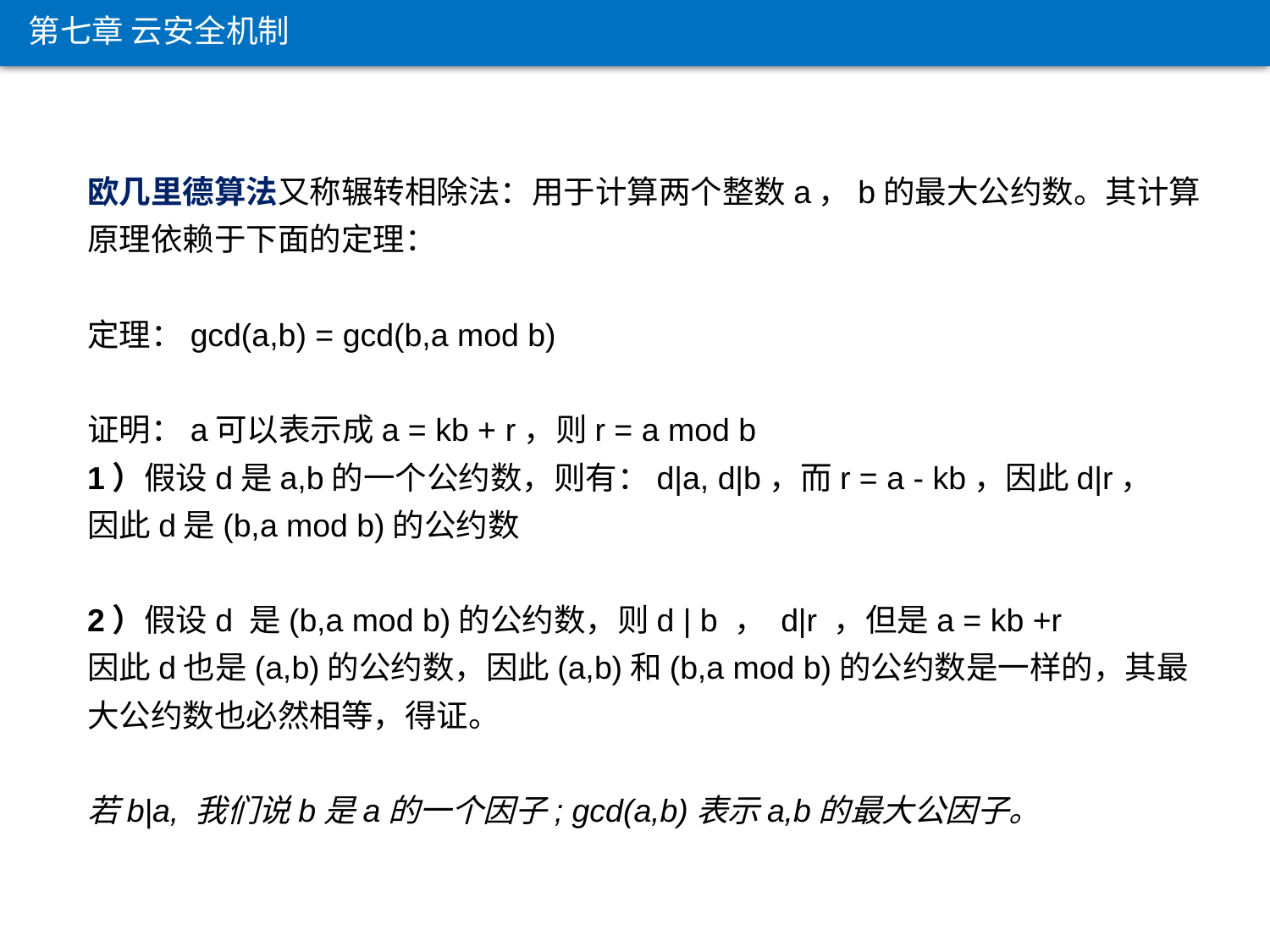

第七章 云安全机制
欧几里德算法又称辗转相除法：用于计算两个整数a，b的最大公约数。其计算原理依赖于下面的定理：

定理：gcd(a,b) = gcd(b,a mod b)

证明：a可以表示成a = kb + r，则r = a mod b
1）假设d是a,b的一个公约数，则有：d|a, d|b，而r = a - kb，因此d|r，
因此d是(b,a mod b)的公约数

2）假设d 是(b,a mod b)的公约数，则d | b ， d|r ，但是a = kb +r
因此d也是(a,b)的公约数，因此(a,b)和(b,a mod b)的公约数是一样的，其最大公约数也必然相等，得证。

若b|a, 我们说b是a的一个因子; gcd(a,b)表示a,b的最大公因子。
8